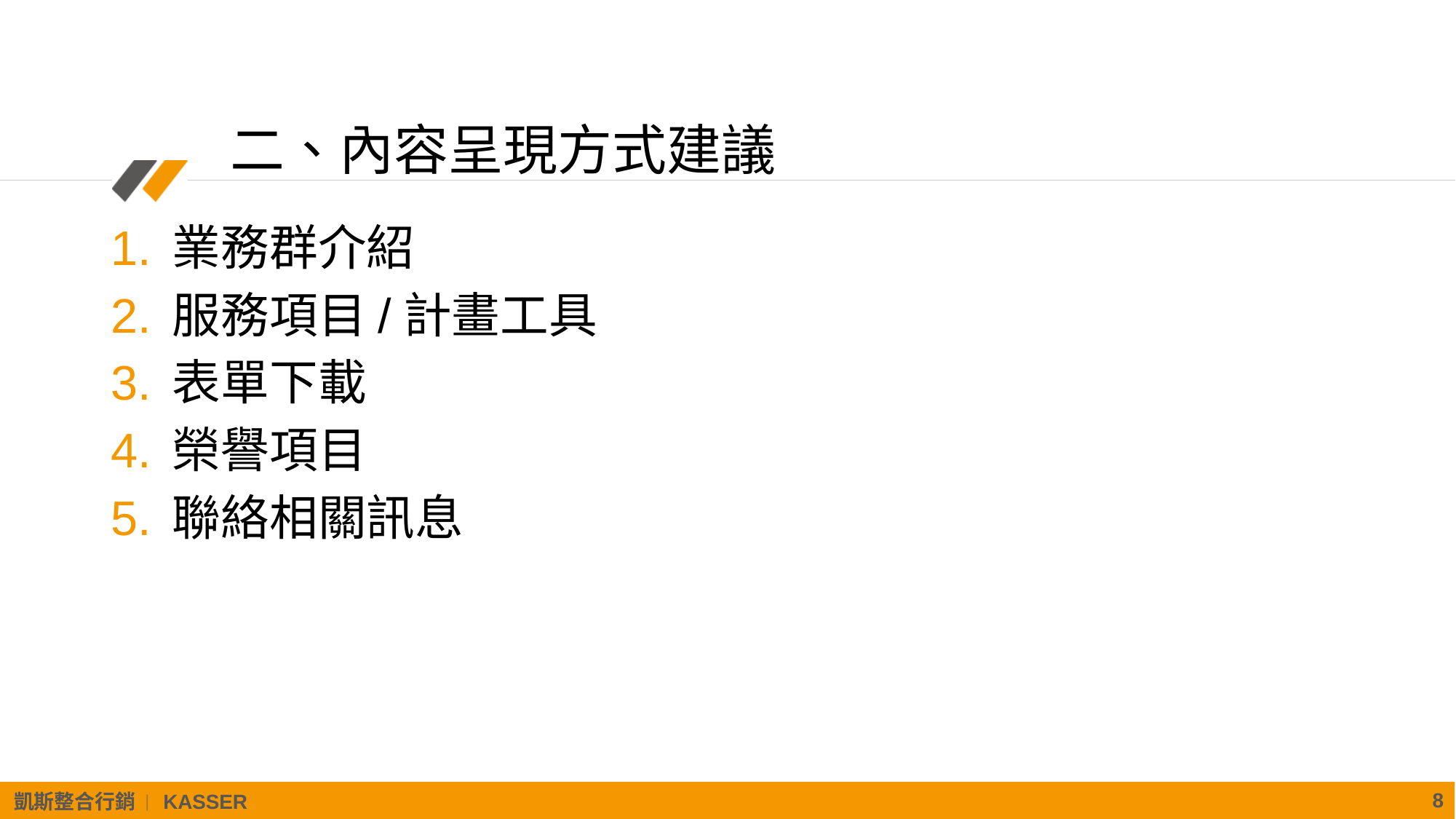

# 二、內容呈現方式建議
業務群介紹
服務項目/計畫工具
表單下載
榮譽項目
聯絡相關訊息
8